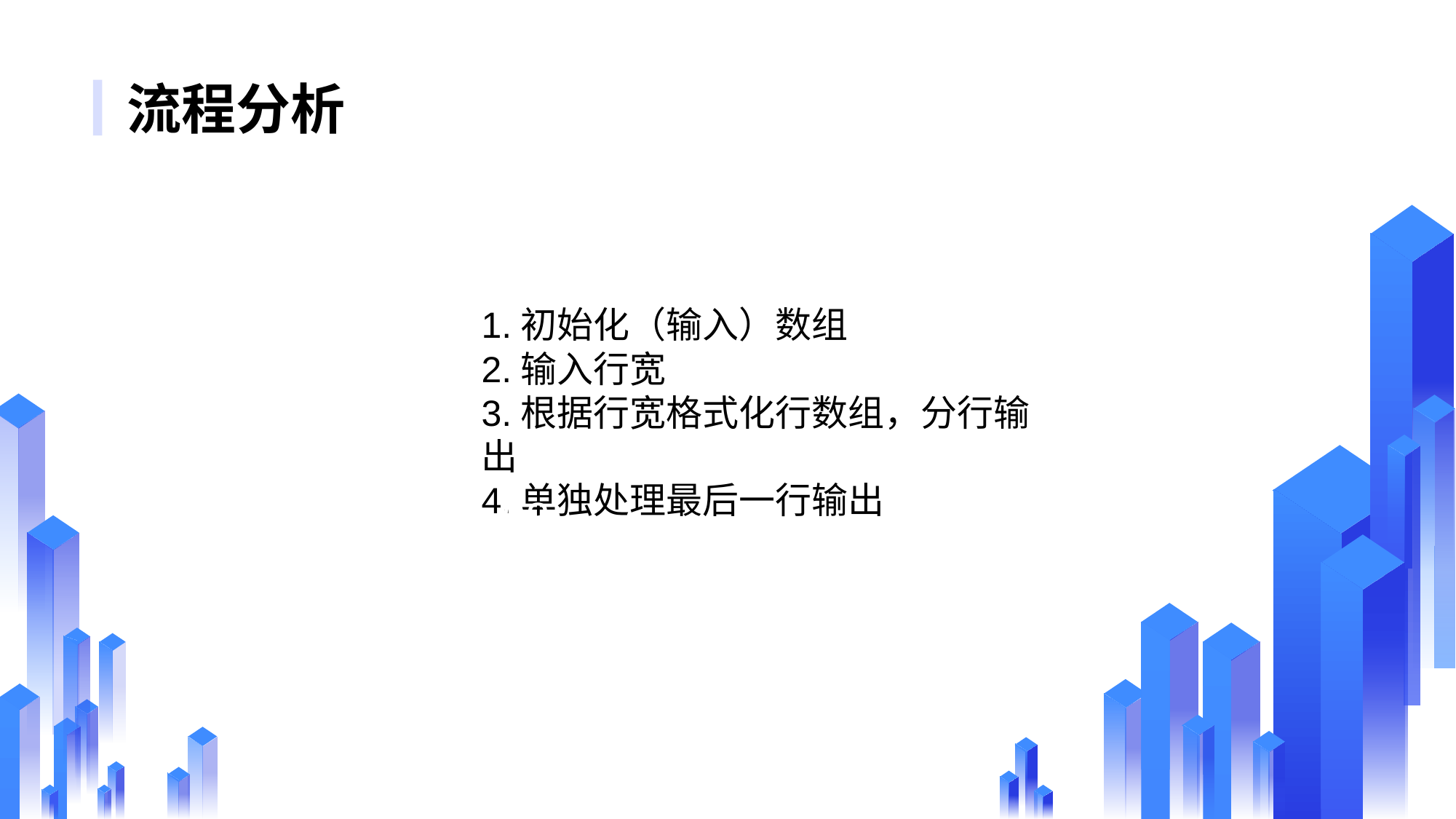

流程分析

1.初始化（输入）数组
2.输入行宽
3.根据行宽格式化行数组，分行输出
4.单独处理最后一行输出

03